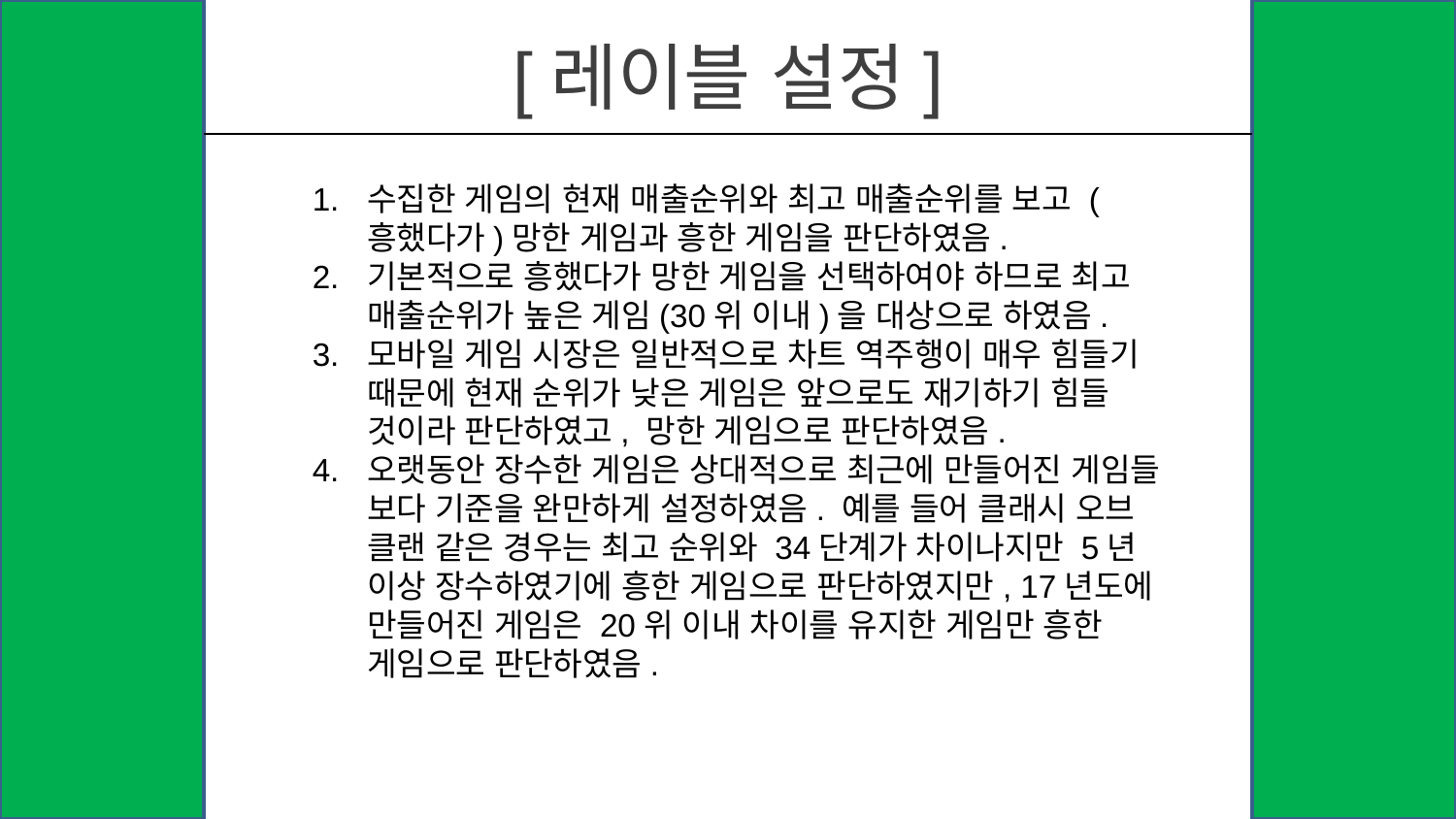

# [레이블 설정]
수집한 게임의 현재 매출순위와 최고 매출순위를 보고 (흥했다가)망한 게임과 흥한 게임을 판단하였음.
기본적으로 흥했다가 망한 게임을 선택하여야 하므로 최고 매출순위가 높은 게임(30위 이내)을 대상으로 하였음.
모바일 게임 시장은 일반적으로 차트 역주행이 매우 힘들기 때문에 현재 순위가 낮은 게임은 앞으로도 재기하기 힘들 것이라 판단하였고, 망한 게임으로 판단하였음.
오랫동안 장수한 게임은 상대적으로 최근에 만들어진 게임들 보다 기준을 완만하게 설정하였음. 예를 들어 클래시 오브 클랜 같은 경우는 최고 순위와 34단계가 차이나지만 5년 이상 장수하였기에 흥한 게임으로 판단하였지만, 17년도에 만들어진 게임은 20위 이내 차이를 유지한 게임만 흥한 게임으로 판단하였음.